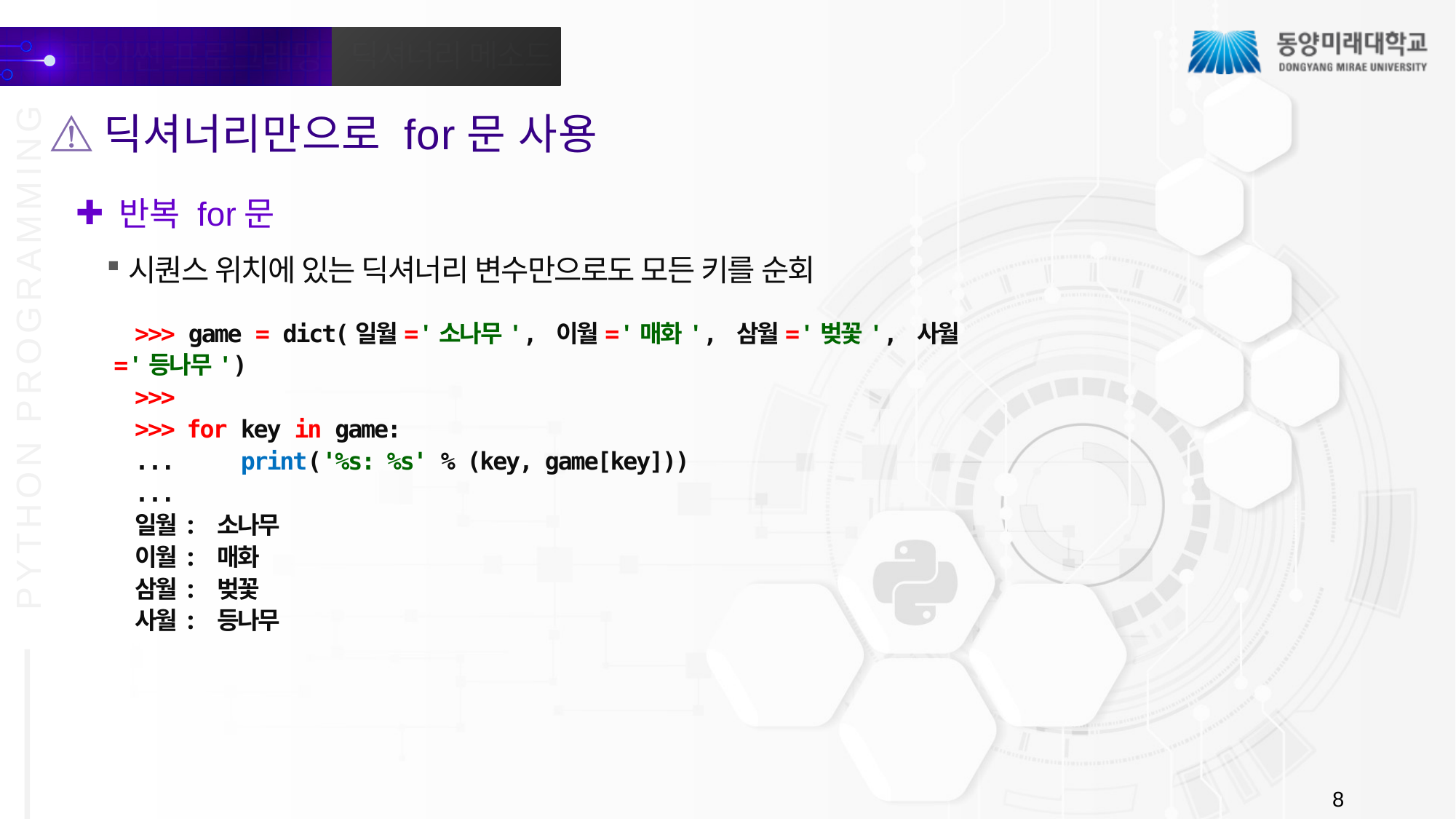

딕셔너리만으로 for문 사용
반복 for문
시퀀스 위치에 있는 딕셔너리 변수만으로도 모든 키를 순회
>>> game = dict(일월='소나무', 이월='매화', 삼월='벚꽃', 사월='등나무')
>>>
>>> for key in game:
...     print('%s: %s' % (key, game[key]))
...
일월: 소나무
이월: 매화
삼월: 벚꽃
사월: 등나무
8